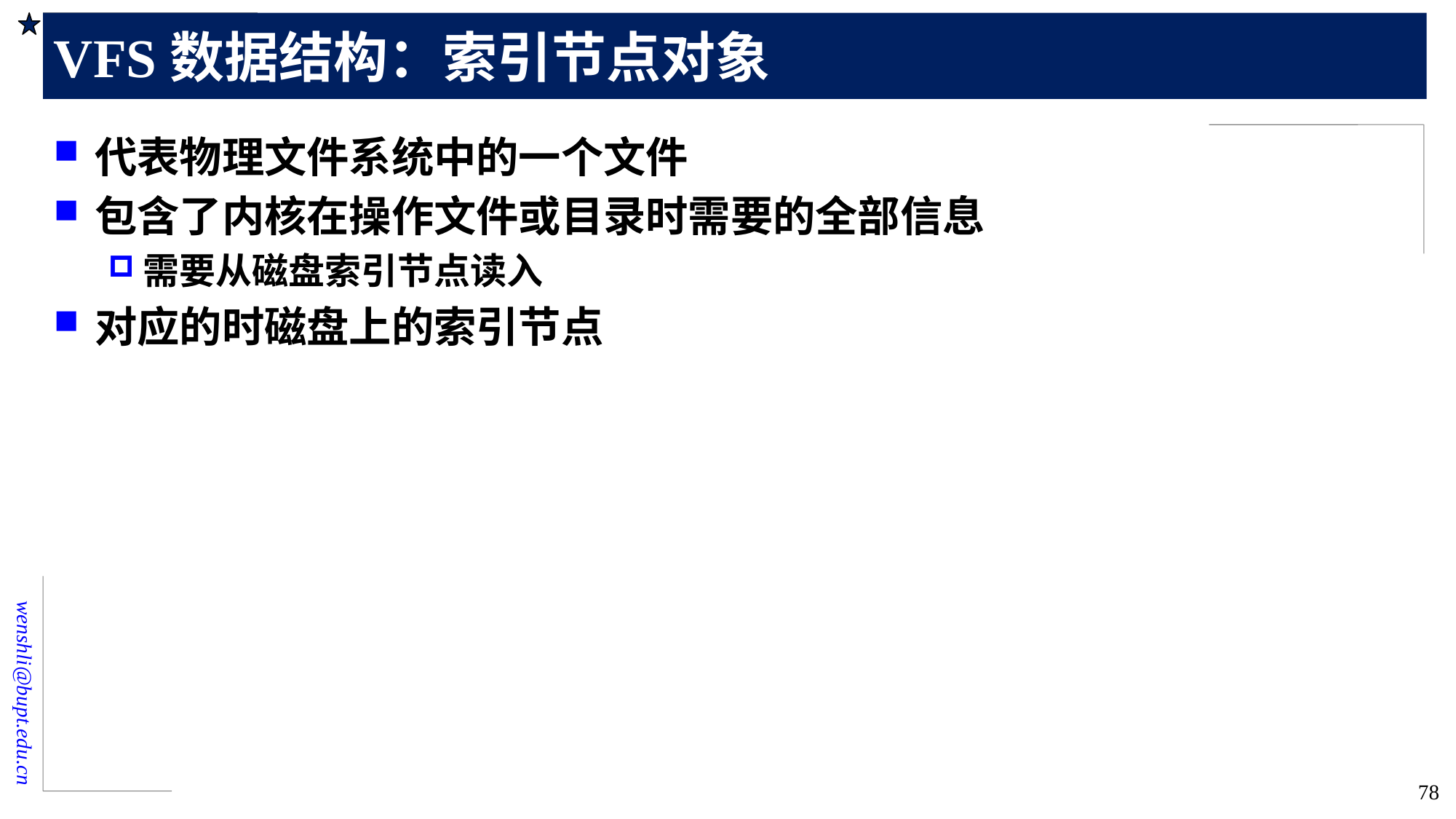

# VFS数据结构：索引节点对象
代表物理文件系统中的一个文件
包含了内核在操作文件或目录时需要的全部信息
需要从磁盘索引节点读入
对应的时磁盘上的索引节点
78